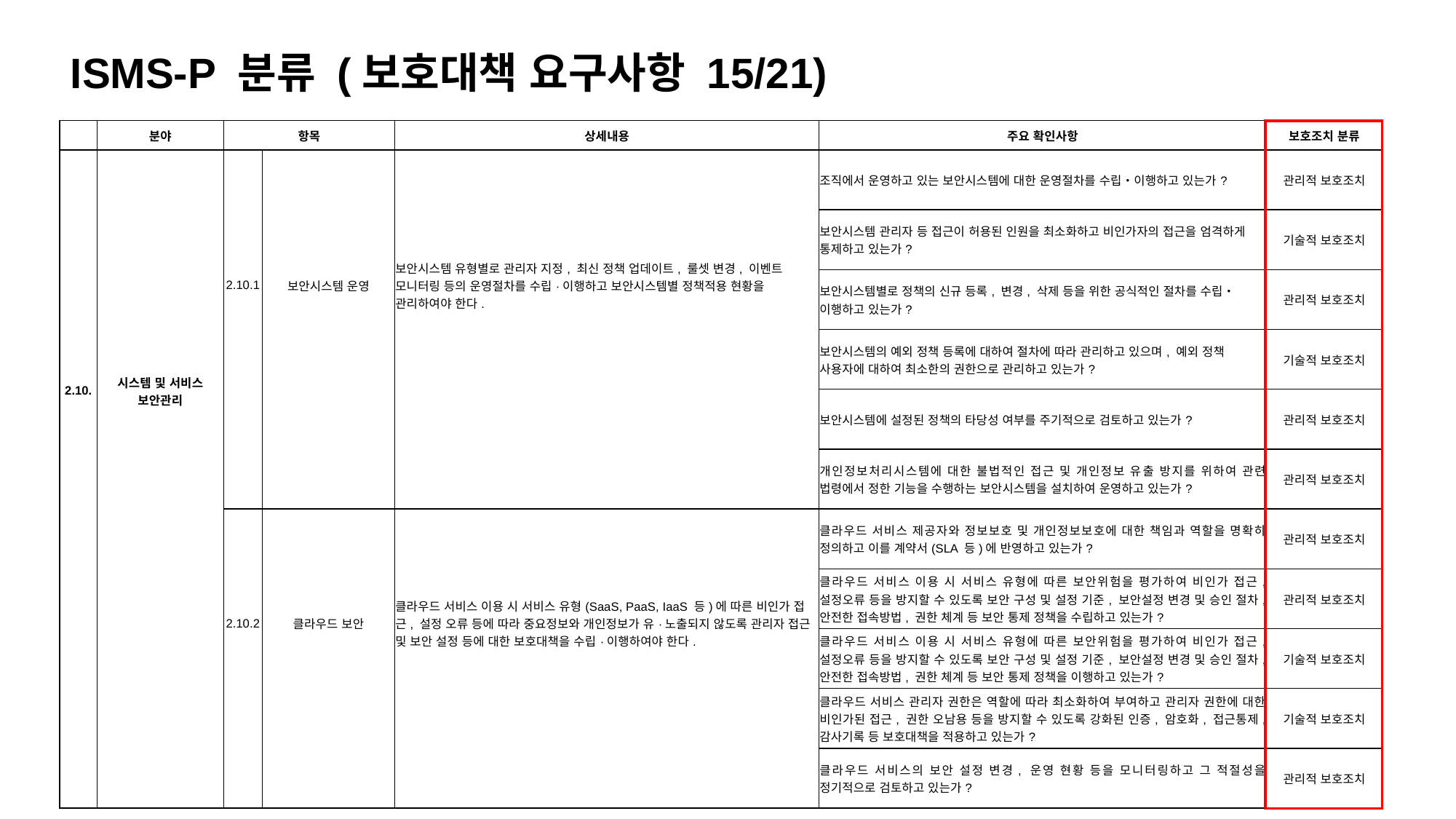

ISMS-P 분류 (보호대책 요구사항 15/21)
|  | 분야 | 항목 |  | 상세내용 | 주요 확인사항 | 보호조치 분류 |
| --- | --- | --- | --- | --- | --- | --- |
| 2.10. | 시스템 및 서비스 보안관리 | 2.10.1 | 보안시스템 운영 | 보안시스템 유형별로 관리자 지정, 최신 정책 업데이트, 룰셋 변경, 이벤트 모니터링 등의 운영절차를 수립·이행하고 보안시스템별 정책적용 현황을 관리하여야 한다. | 조직에서 운영하고 있는 보안시스템에 대한 운영절차를 수립‧이행하고 있는가? | 관리적 보호조치 |
|  |  |  |  |  | 보안시스템 관리자 등 접근이 허용된 인원을 최소화하고 비인가자의 접근을 엄격하게 통제하고 있는가? | 기술적 보호조치 |
|  |  |  |  |  | 보안시스템별로 정책의 신규 등록, 변경, 삭제 등을 위한 공식적인 절차를 수립‧이행하고 있는가? | 관리적 보호조치 |
|  |  |  |  |  | 보안시스템의 예외 정책 등록에 대하여 절차에 따라 관리하고 있으며, 예외 정책 사용자에 대하여 최소한의 권한으로 관리하고 있는가? | 기술적 보호조치 |
|  |  |  |  |  | 보안시스템에 설정된 정책의 타당성 여부를 주기적으로 검토하고 있는가? | 관리적 보호조치 |
|  |  |  |  |  | 개인정보처리시스템에 대한 불법적인 접근 및 개인정보 유출 방지를 위하여 관련 법령에서 정한 기능을 수행하는 보안시스템을 설치하여 운영하고 있는가? | 관리적 보호조치 |
|  |  | 2.10.2 | 클라우드 보안 | 클라우드 서비스 이용 시 서비스 유형(SaaS, PaaS, IaaS 등)에 따른 비인가 접근, 설정 오류 등에 따라 중요정보와 개인정보가 유·노출되지 않도록 관리자 접근 및 보안 설정 등에 대한 보호대책을 수립·이행하여야 한다. | 클라우드 서비스 제공자와 정보보호 및 개인정보보호에 대한 책임과 역할을 명확히 정의하고 이를 계약서(SLA 등)에 반영하고 있는가? | 관리적 보호조치 |
|  |  |  |  |  | 클라우드 서비스 이용 시 서비스 유형에 따른 보안위험을 평가하여 비인가 접근, 설정오류 등을 방지할 수 있도록 보안 구성 및 설정 기준, 보안설정 변경 및 승인 절차, 안전한 접속방법, 권한 체계 등 보안 통제 정책을 수립하고 있는가? | 관리적 보호조치 |
|  |  |  |  |  | 클라우드 서비스 이용 시 서비스 유형에 따른 보안위험을 평가하여 비인가 접근, 설정오류 등을 방지할 수 있도록 보안 구성 및 설정 기준, 보안설정 변경 및 승인 절차, 안전한 접속방법, 권한 체계 등 보안 통제 정책을 이행하고 있는가? | 기술적 보호조치 |
|  |  |  |  |  | 클라우드 서비스 관리자 권한은 역할에 따라 최소화하여 부여하고 관리자 권한에 대한 비인가된 접근, 권한 오남용 등을 방지할 수 있도록 강화된 인증, 암호화, 접근통제, 감사기록 등 보호대책을 적용하고 있는가? | 기술적 보호조치 |
|  |  |  |  |  | 클라우드 서비스의 보안 설정 변경, 운영 현황 등을 모니터링하고 그 적절성을 정기적으로 검토하고 있는가? | 관리적 보호조치 |